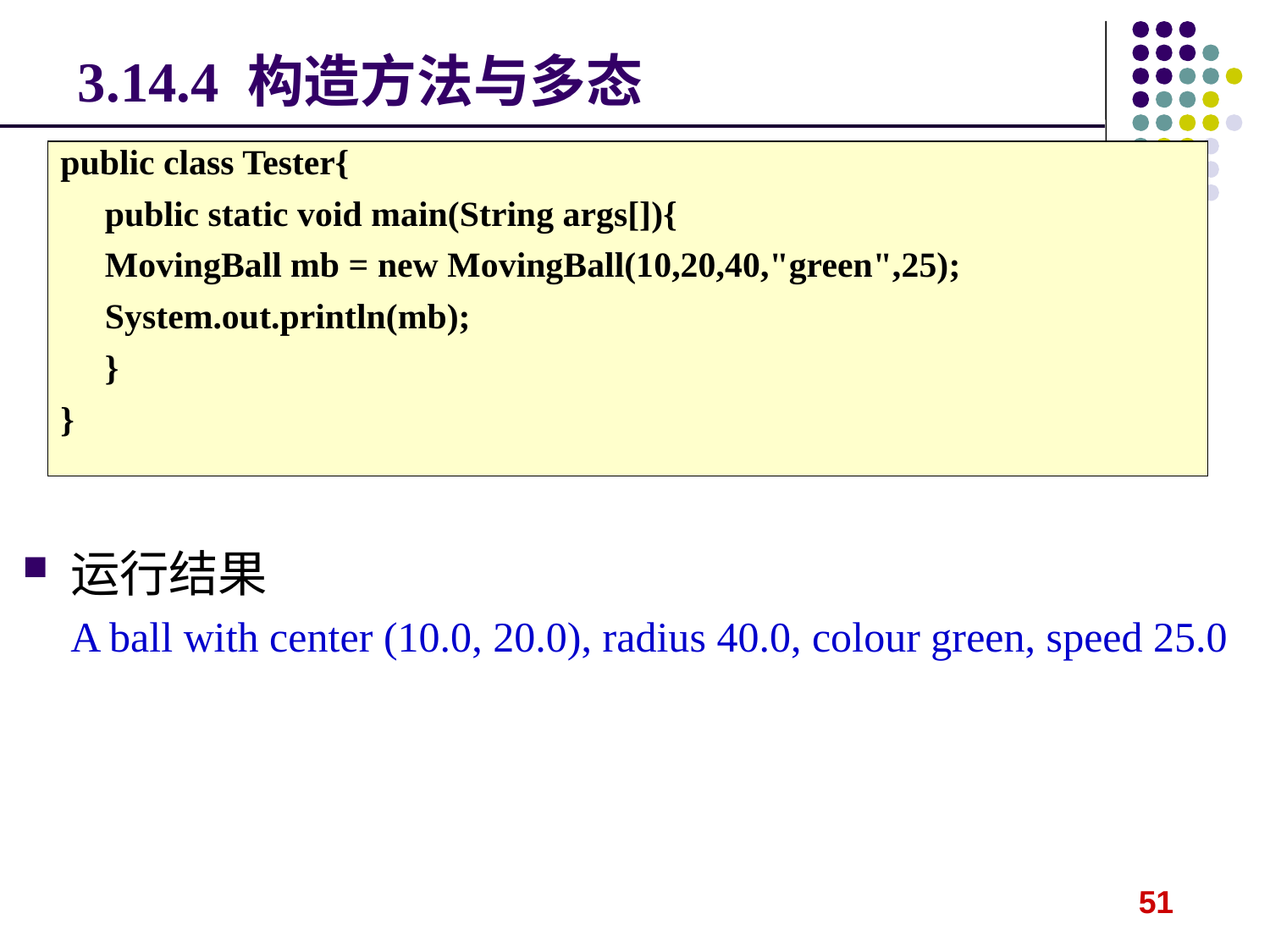

3.14.4 构造方法与多态
public class Tester{
     public static void main(String args[]){
     MovingBall mb = new MovingBall(10,20,40,"green",25);
     System.out.println(mb);
     }
}
运行结果
A ball with center (10.0, 20.0), radius 40.0, colour green, speed 25.0